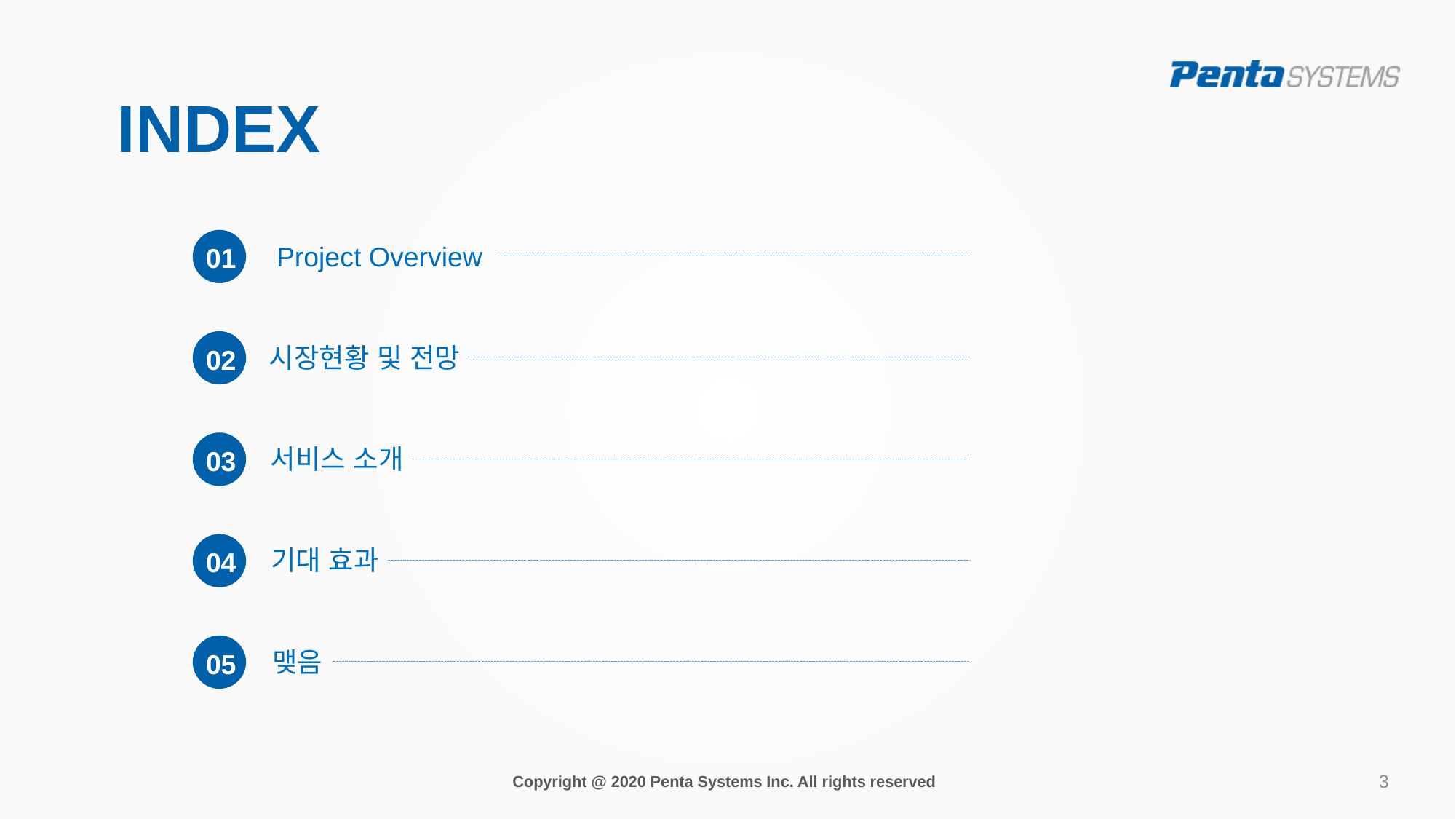

# INDEX

Project Overview
01

시장현황 및 전망
02

서비스 소개
03

기대 효과
04

맺음
05
Copyright @ 2020 Penta Systems Inc. All rights reserved
3